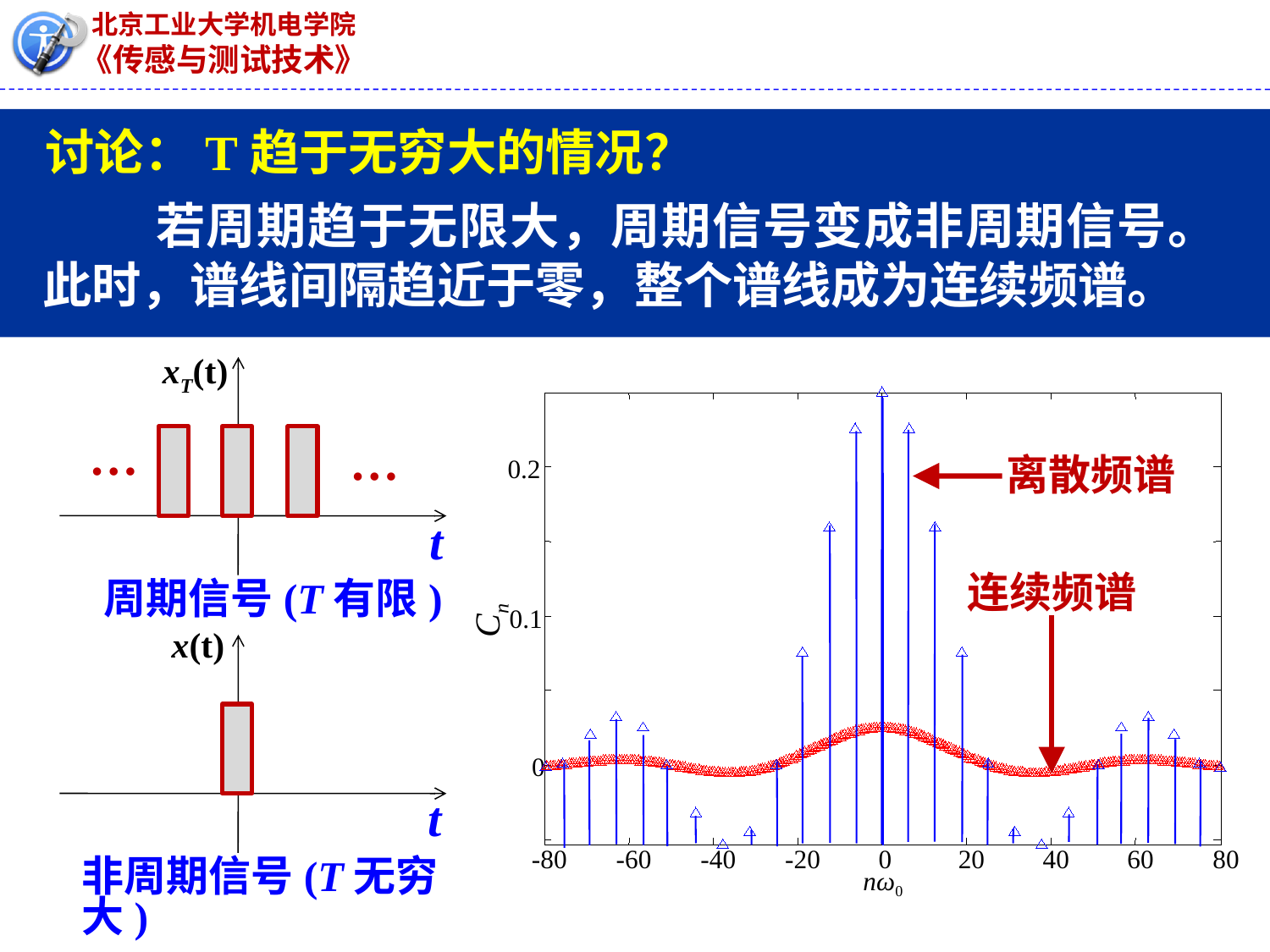

讨论：T趋于无穷大的情况？
        若周期趋于无限大，周期信号变成非周期信号。此时，谱线间隔趋近于零，整个谱线成为连续频谱。
xT(t)

…
…
t

0.2

0.1

0

-80
-60
-40
-20
0
20
40
60
80
离散频谱
连续频谱
Cn

nω0
周期信号(T有限)
x(t)

t
非周期信号(T无穷大)